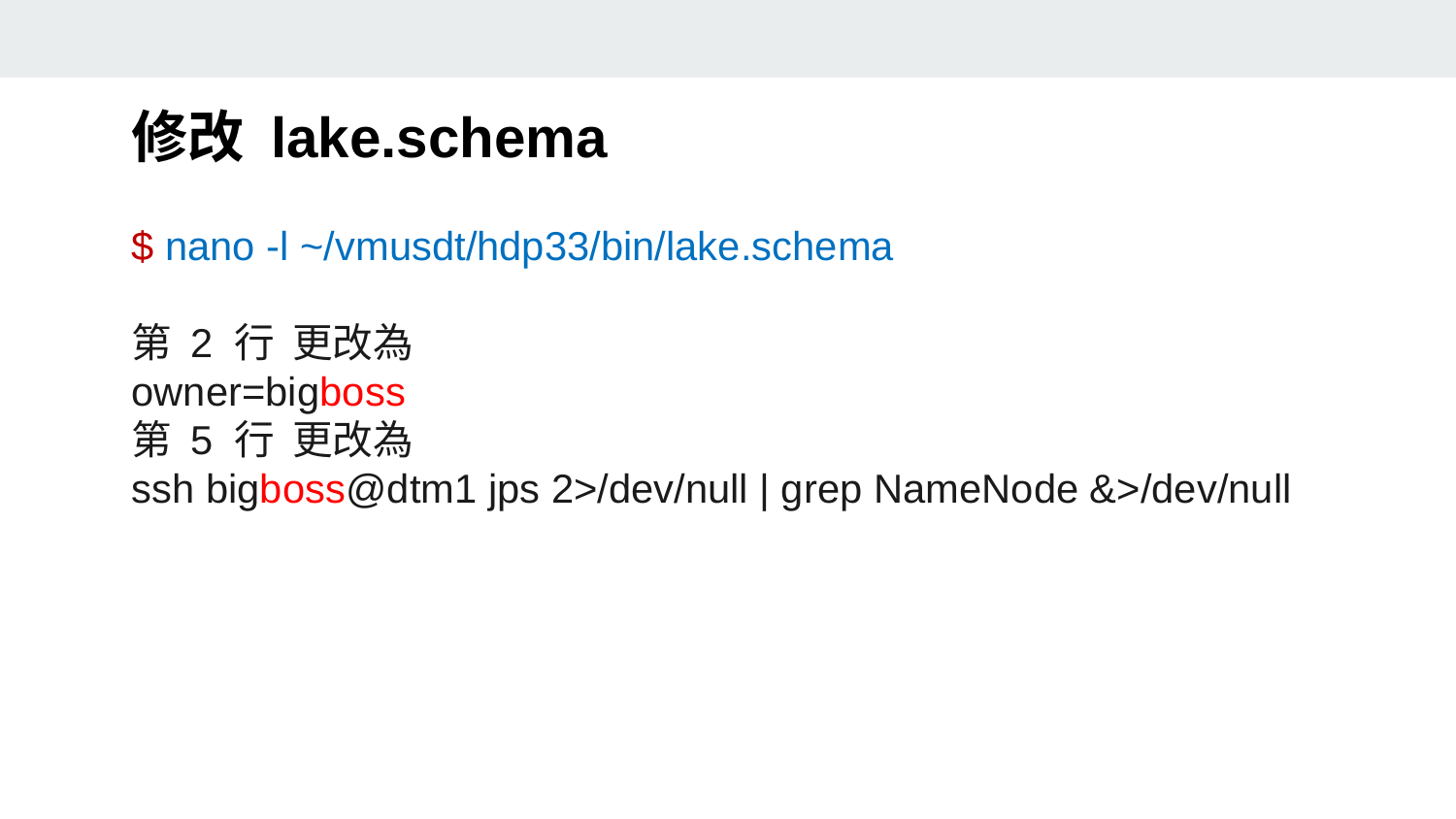

修改 lake.schema
$ nano -l ~/vmusdt/hdp33/bin/lake.schema

第 2 行  更改為
owner=bigboss
第 5 行  更改為
ssh bigboss@dtm1 jps 2>/dev/null | grep NameNode &>/dev/null